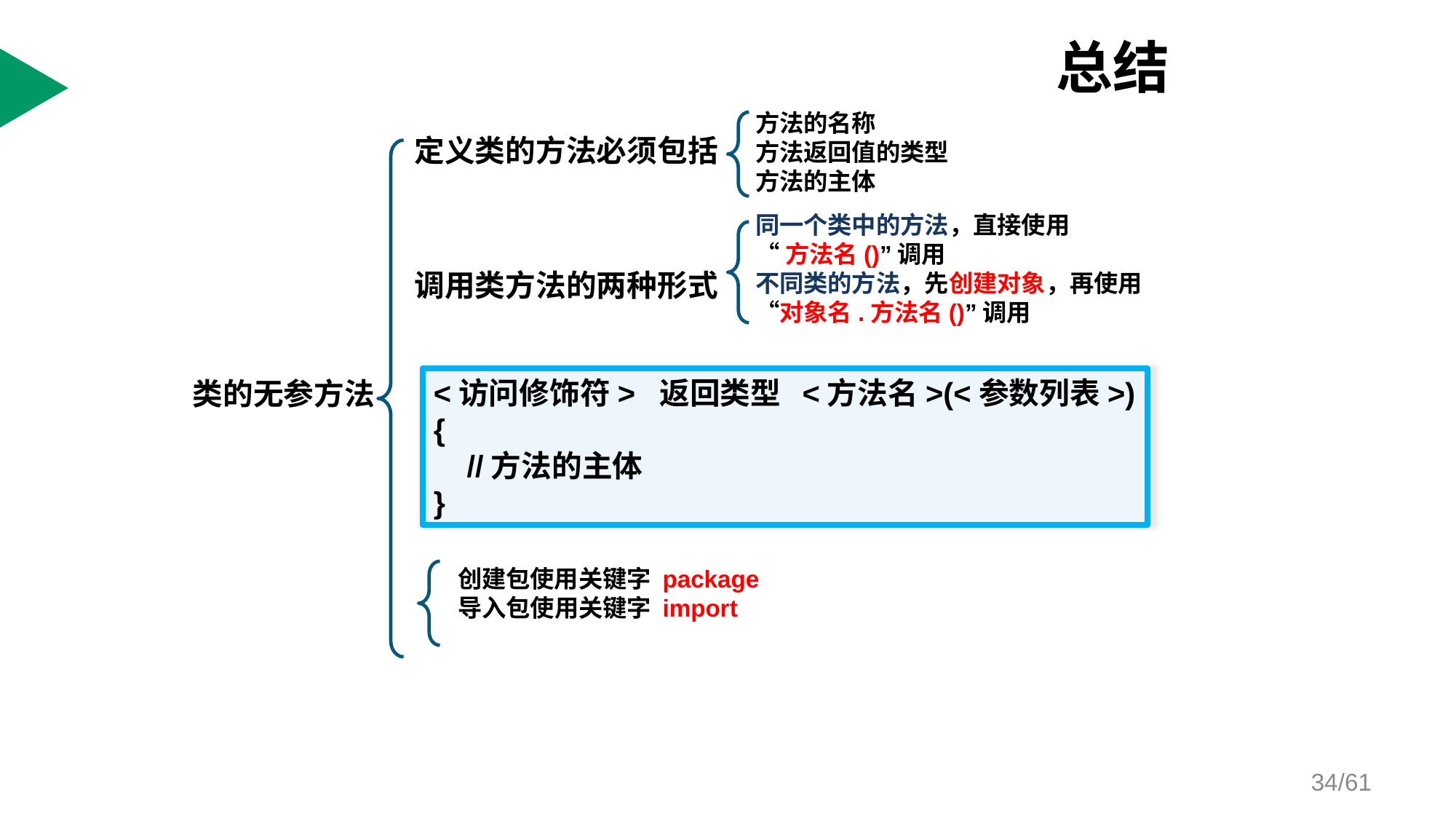

# 总结
方法的名称
方法返回值的类型
方法的主体

定义类的方法必须包括

调用类方法的两种形式

同一个类中的方法，直接使用
“方法名()”调用
不同类的方法，先创建对象，再使用“对象名.方法名()”调用

<访问修饰符>  返回类型  <方法名>(<参数列表>) {
    //方法的主体
}
类的无参方法
创建包使用关键字 package
导入包使用关键字 import

34/61